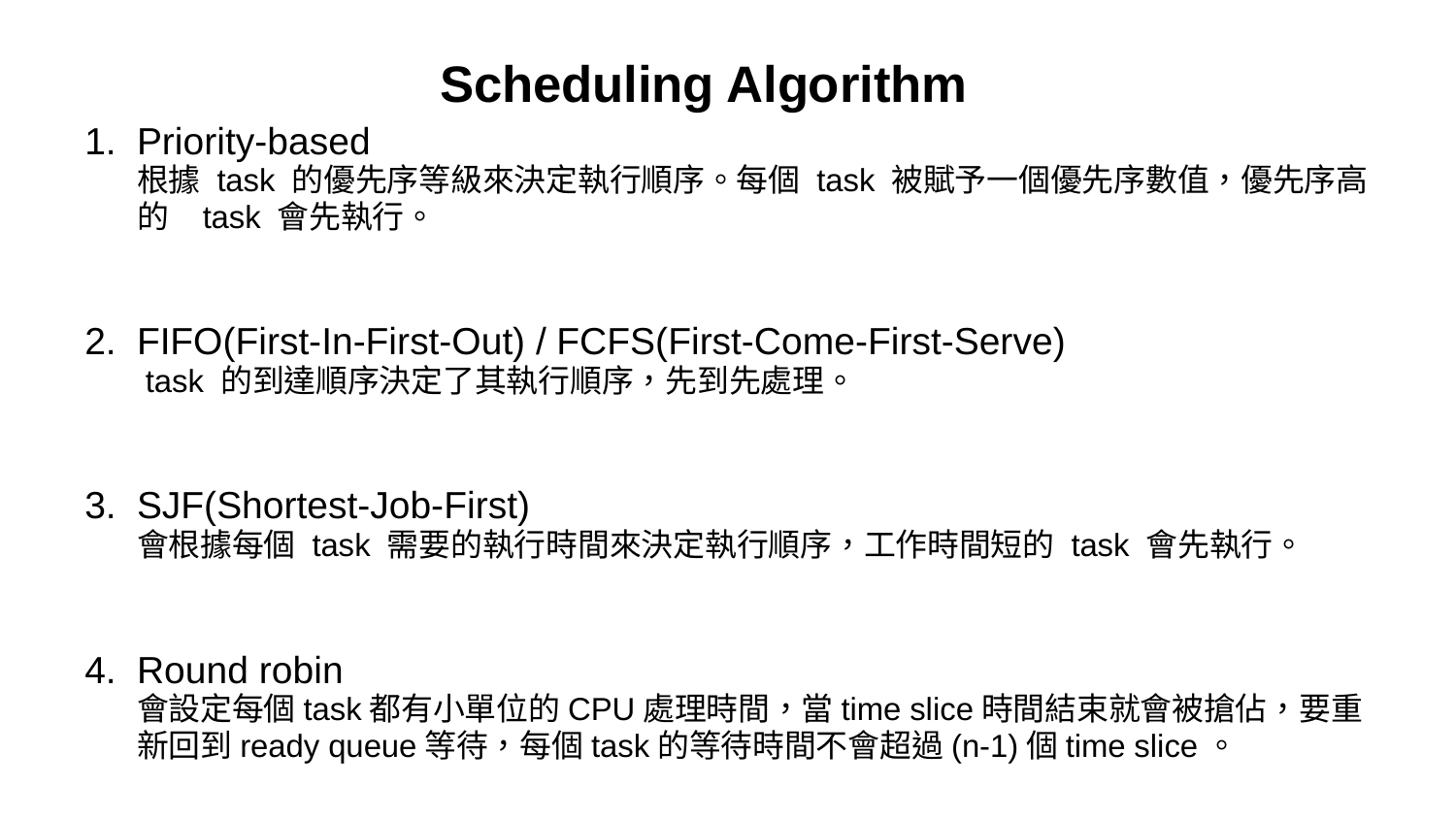

Priority-based
根據 task 的優先序等級來決定執行順序。每個 task 被賦予一個優先序數值，優先序高的   task 會先執行。

FIFO(First-In-First-Out) / FCFS(First-Come-First-Serve)
 task 的到達順序決定了其執行順序，先到先處理。

SJF(Shortest-Job-First)
會根據每個 task 需要的執行時間來決定執行順序，工作時間短的 task 會先執行。

Round robin
會設定每個task都有小單位的CPU處理時間，當time slice時間結束就會被搶佔，要重新回到ready queue等待，每個task的等待時間不會超過(n-1)個time slice。
Scheduling Algorithm